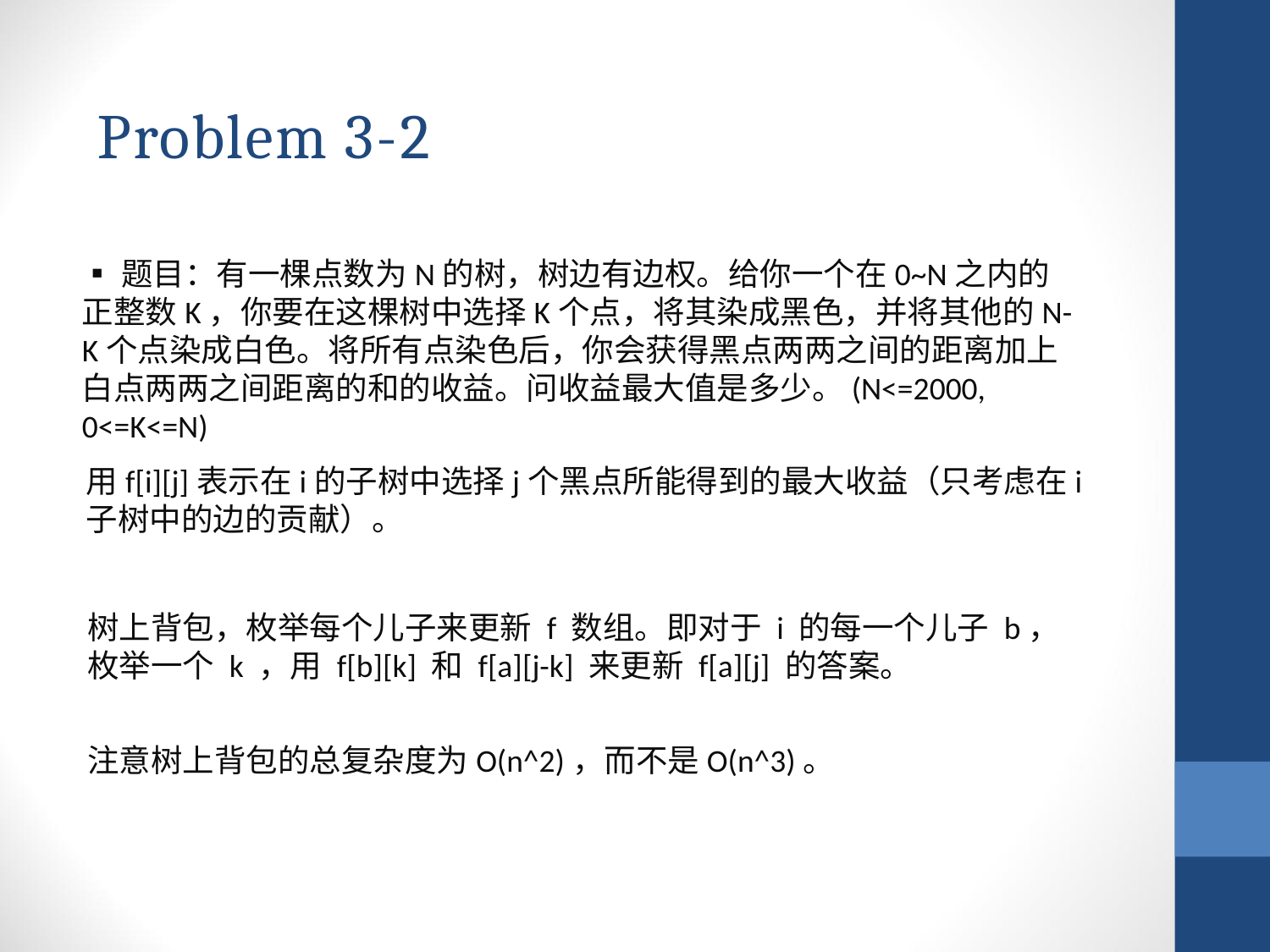

Problem 3-2
▪题目：有一棵点数为N的树，树边有边权。给你一个在0~N之内的正整数K，你要在这棵树中选择K个点，将其染成黑色，并将其他的N-K个点染成白色。将所有点染色后，你会获得黑点两两之间的距离加上白点两两之间距离的和的收益。问收益最大值是多少。(N<=2000, 0<=K<=N)
用f[i][j]表示在i的子树中选择j个黑点所能得到的最大收益（只考虑在i子树中的边的贡献）。
树上背包，枚举每个儿子来更新 f 数组。即对于 i 的每一个儿子 b，枚举一个 k ，用 f[b][k] 和 f[a][j-k] 来更新 f[a][j] 的答案。
注意树上背包的总复杂度为O(n^2)，而不是O(n^3)。